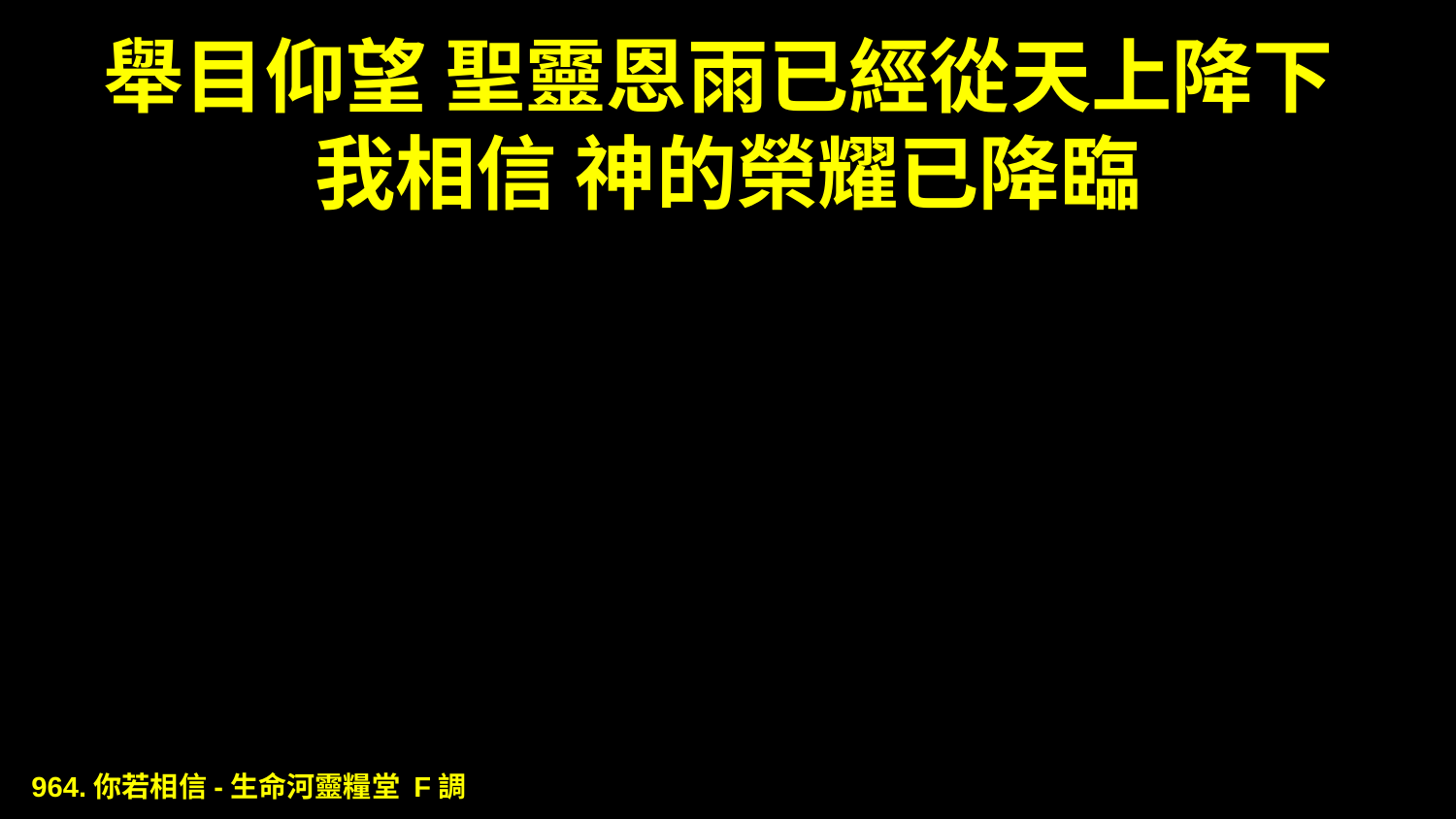

# 舉目仰望 聖靈恩雨已經從天上降下 我相信 神的榮耀已降臨
964.你若相信-生命河靈糧堂 F調